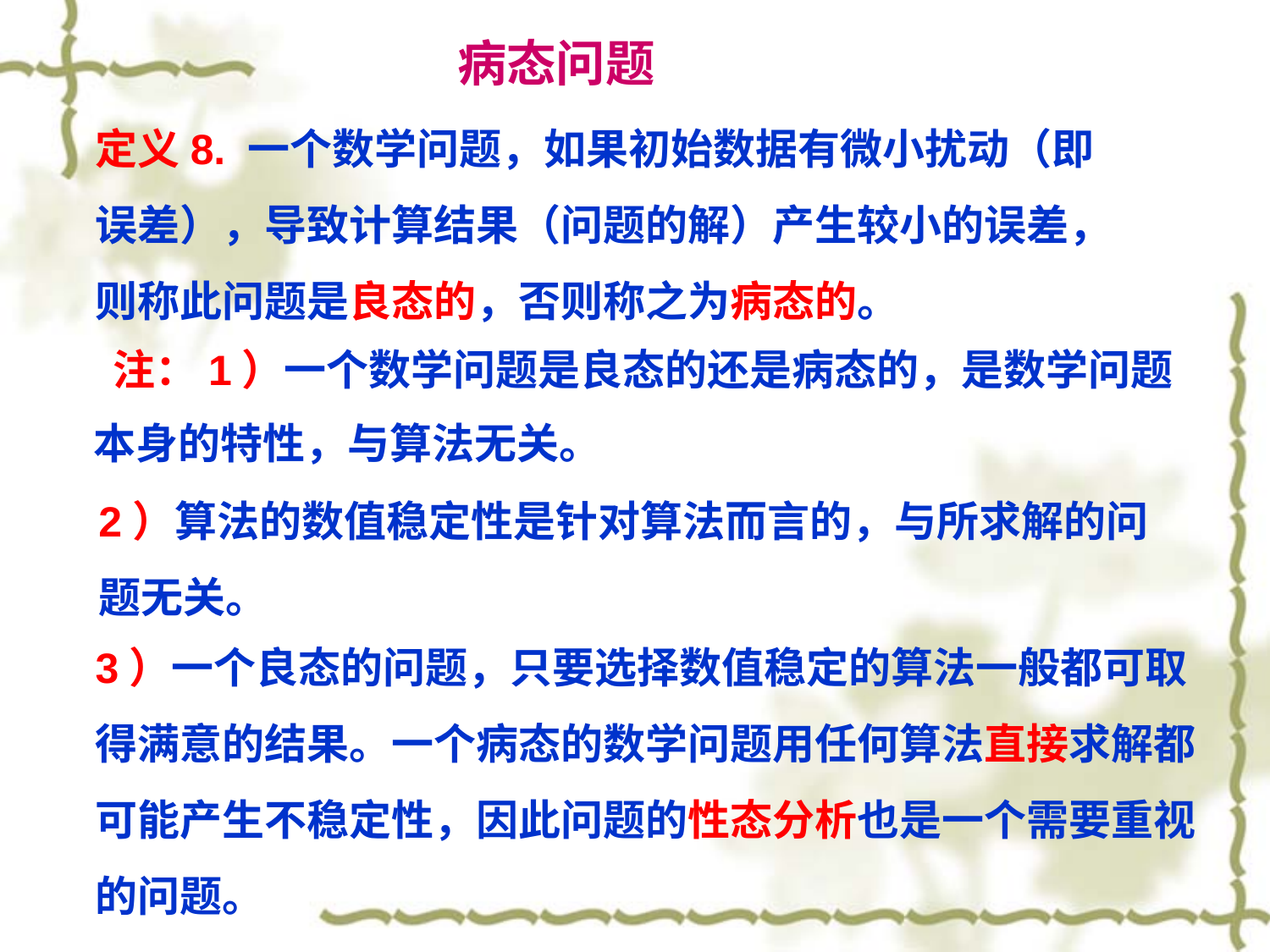

病态问题
定义8. 一个数学问题，如果初始数据有微小扰动（即误差），导致计算结果（问题的解）产生较小的误差，则称此问题是良态的，否则称之为病态的。
 注：1）一个数学问题是良态的还是病态的，是数学问题本身的特性，与算法无关。
2）算法的数值稳定性是针对算法而言的，与所求解的问题无关。
3）一个良态的问题，只要选择数值稳定的算法一般都可取得满意的结果。一个病态的数学问题用任何算法直接求解都可能产生不稳定性，因此问题的性态分析也是一个需要重视的问题。